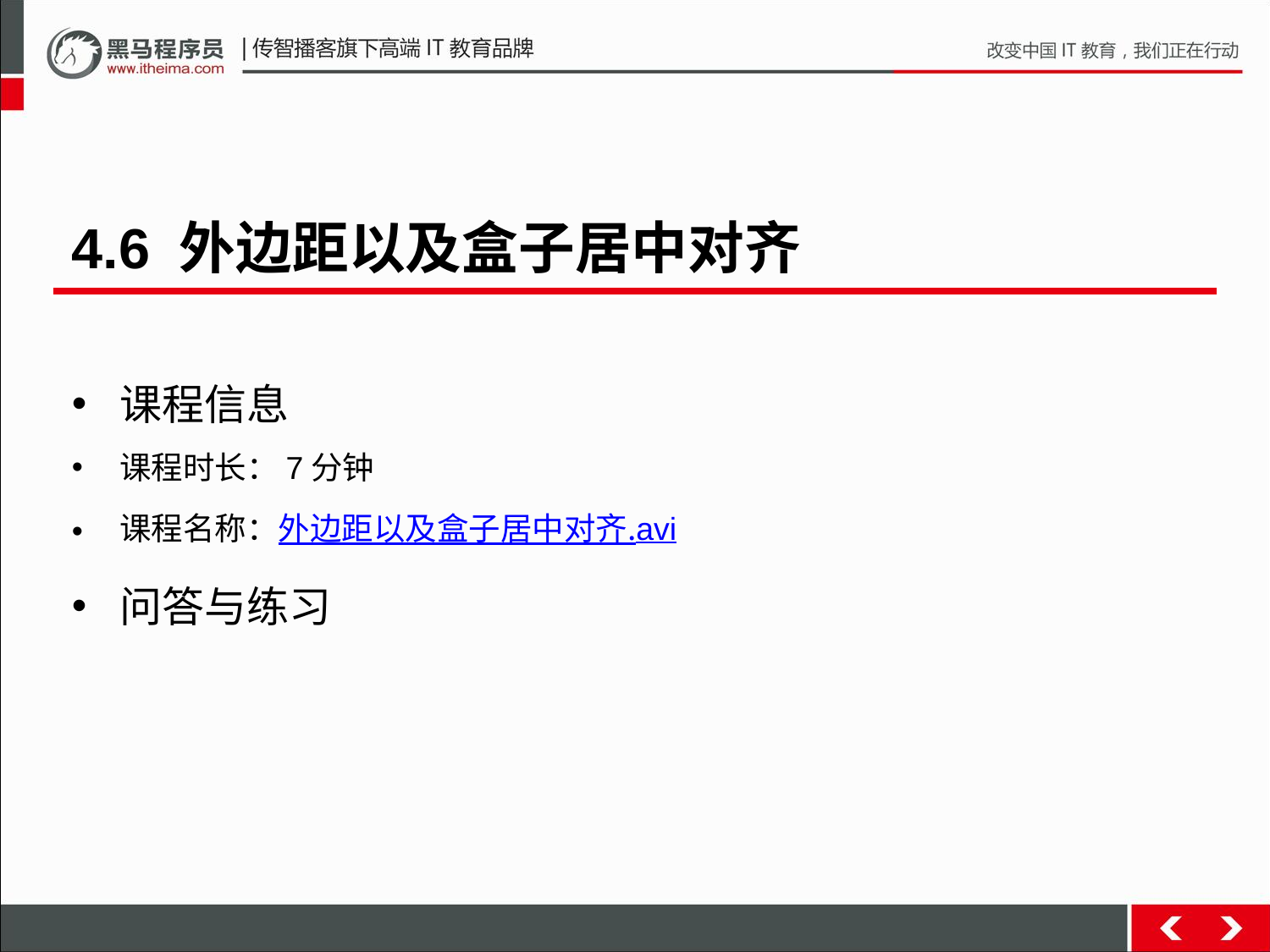

4.6 外边距以及盒子居中对齐
课程信息
课程时长：7分钟
课程名称：外边距以及盒子居中对齐.avi
问答与练习